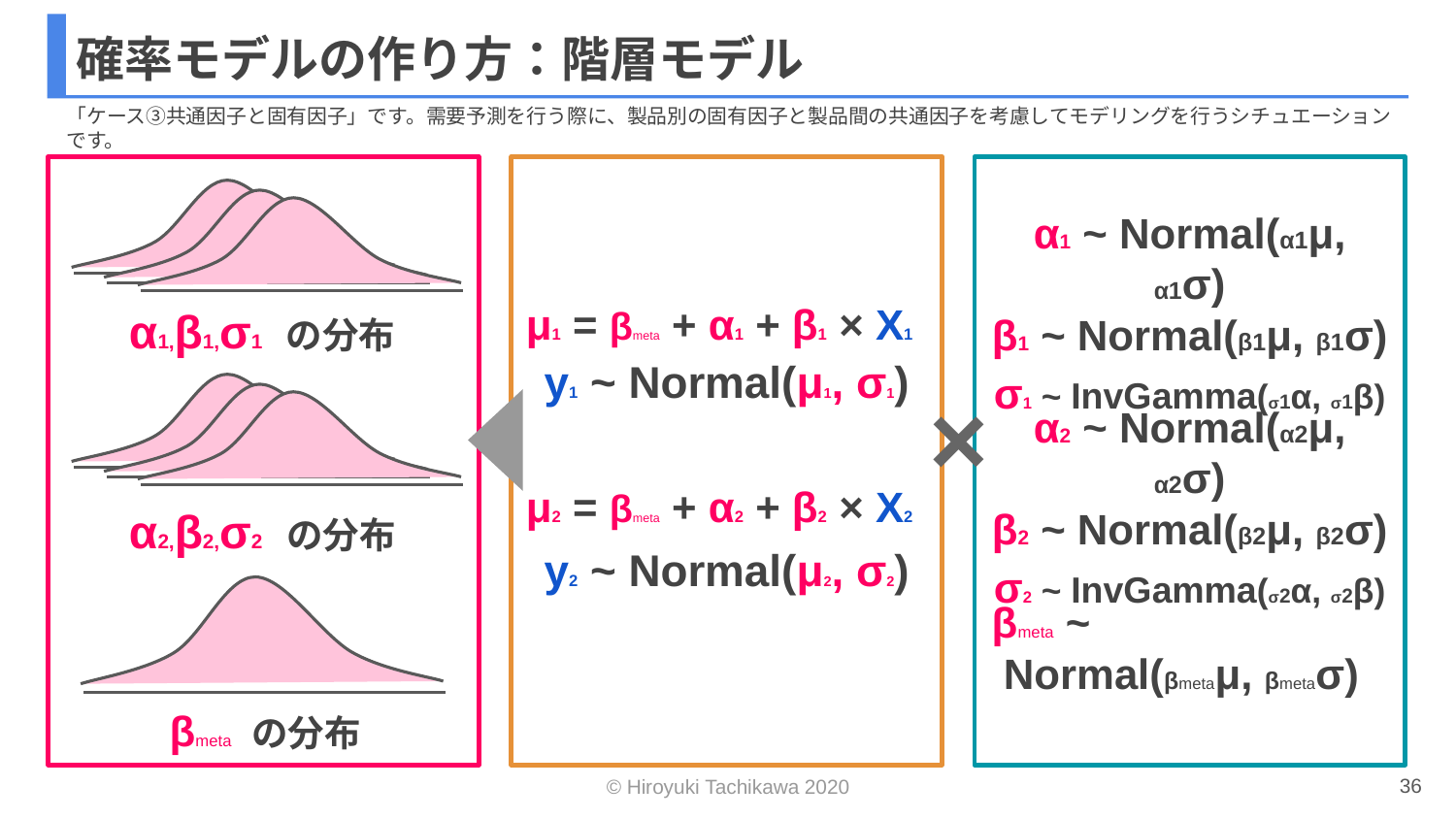

# 確率モデルの作り方：階層モデル
「ケース③共通因子と固有因子」です。需要予測を行う際に、製品別の固有因子と製品間の共通因子を考慮してモデリングを行うシチュエーションです。

α1 ~ Normal(α1μ, α1σ)
β1 ~ Normal(β1μ, β1σ)
σ1 ~ InvGamma(σ1α, σ1β)

μ1 = βmeta + α1 + β1 × X1
α1,β1,σ1 の分布
y1 ~ Normal(μ1, σ1)

α2 ~ Normal(α2μ, α2σ)
β2 ~ Normal(β2μ, β2σ)
σ2 ~ InvGamma(σ2α, σ2β)

×

μ2 = βmeta + α2 + β2 × X2
α2,β2,σ2 の分布
y2 ~ Normal(μ2, σ2)

βmeta ~
 Normal(βmetaμ, βmetaσ)
βmeta の分布
36